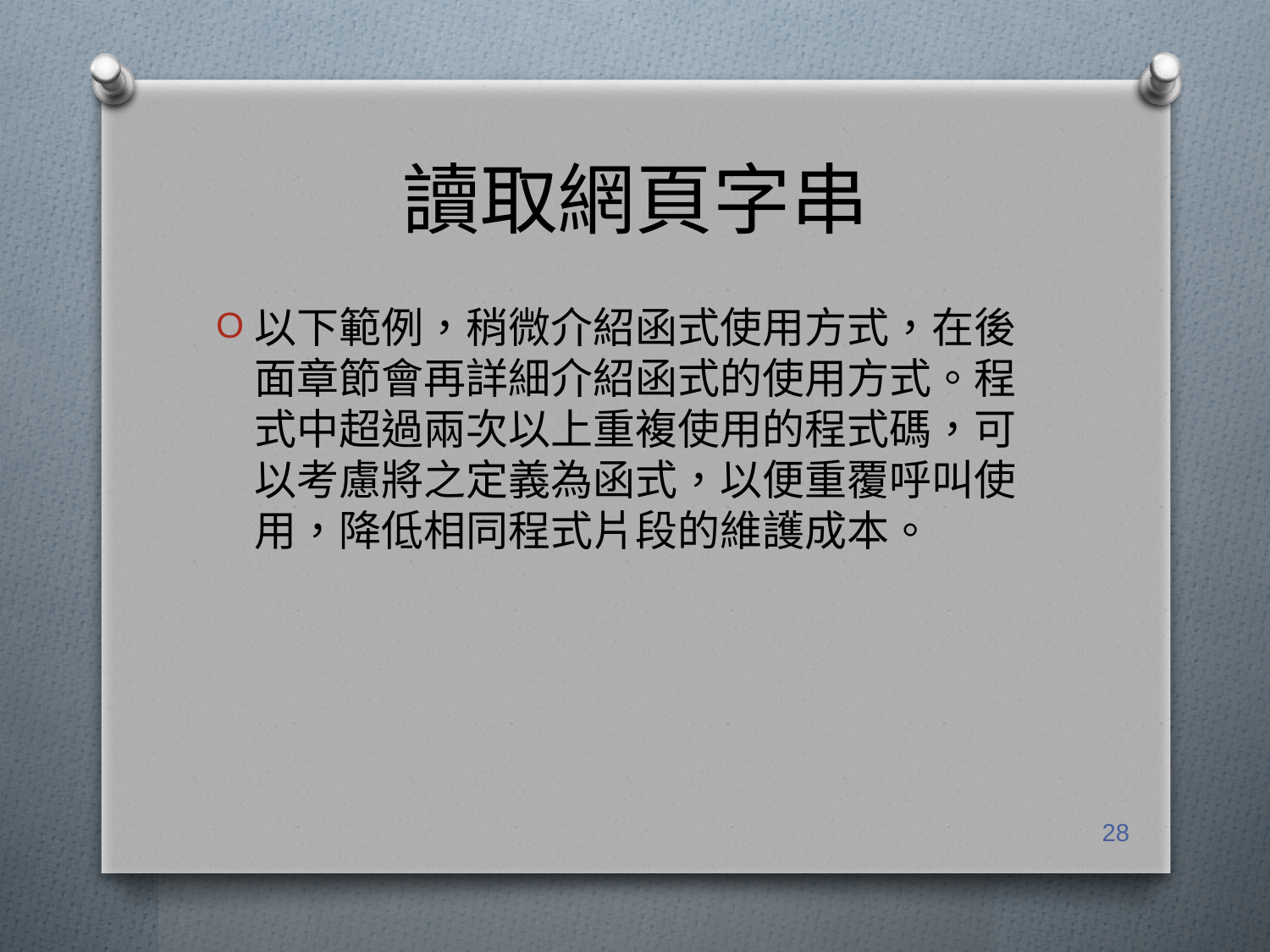

# 讀取網頁字串
以下範例，稍微介紹函式使用方式，在後面章節會再詳細介紹函式的使用方式。程式中超過兩次以上重複使用的程式碼，可以考慮將之定義為函式，以便重覆呼叫使用，降低相同程式片段的維護成本。
28